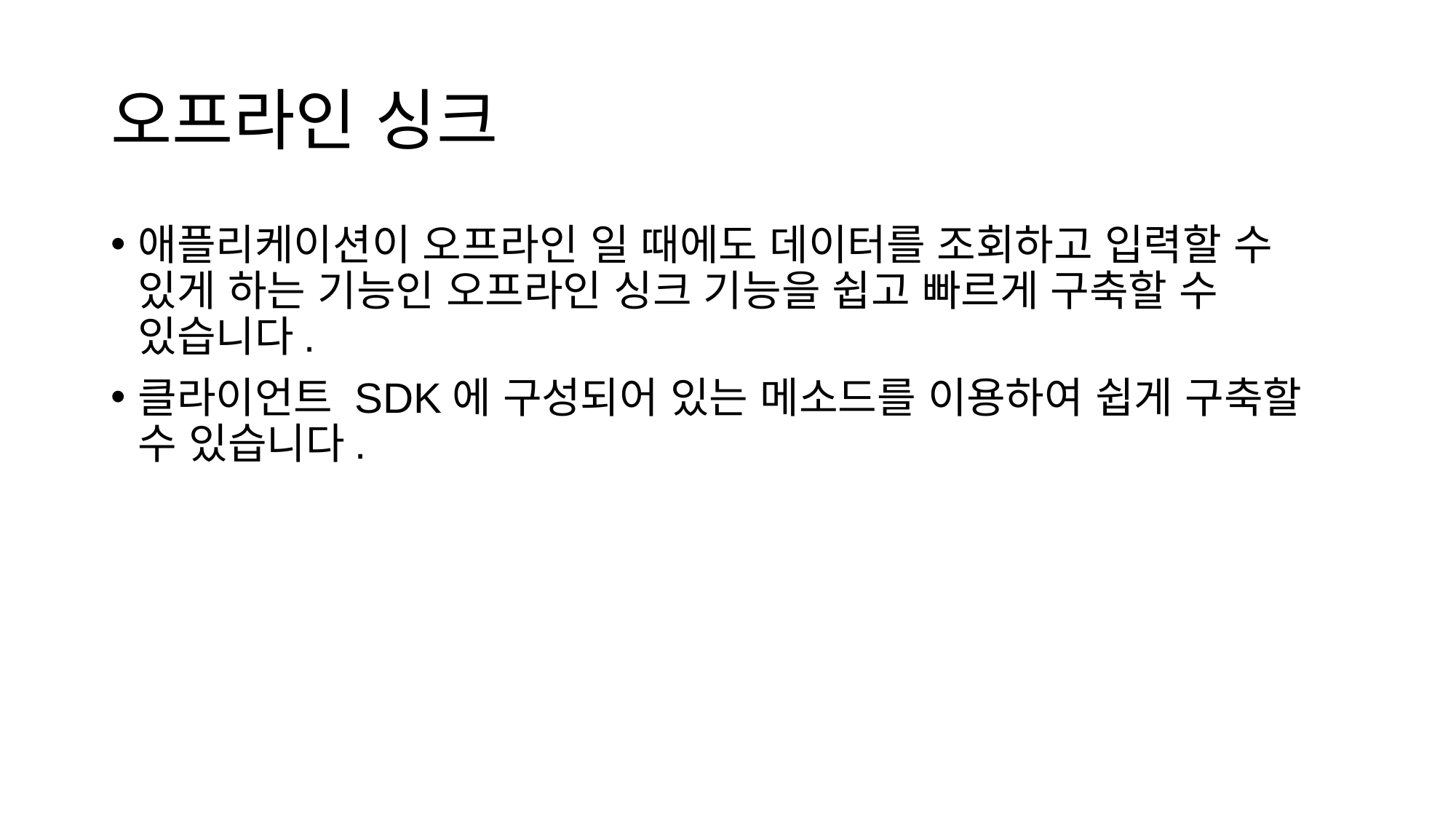

# 오프라인 싱크
애플리케이션이 오프라인 일 때에도 데이터를 조회하고 입력할 수 있게 하는 기능인 오프라인 싱크 기능을 쉽고 빠르게 구축할 수 있습니다.
클라이언트 SDK에 구성되어 있는 메소드를 이용하여 쉽게 구축할 수 있습니다.